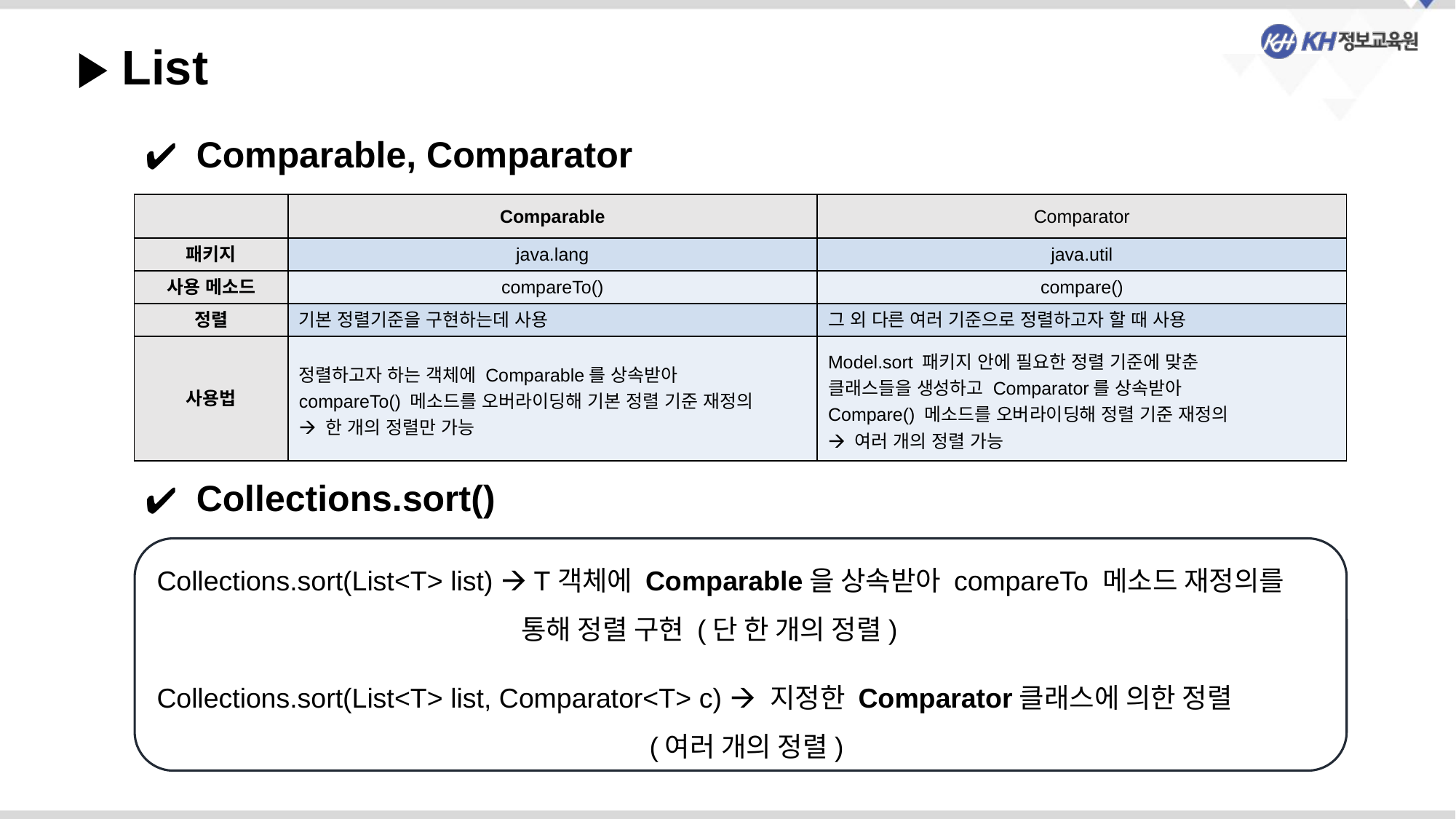

▶ List
 Comparable, Comparator
|  | Comparable | Comparator |
| --- | --- | --- |
| 패키지 | java.lang | java.util |
| 사용 메소드 | compareTo() | compare() |
| 정렬 | 기본 정렬기준을 구현하는데 사용 | 그 외 다른 여러 기준으로 정렬하고자 할 때 사용 |
| 사용법 | 정렬하고자 하는 객체에 Comparable를 상속받아 compareTo() 메소드를 오버라이딩해 기본 정렬 기준 재정의 🡪 한 개의 정렬만 가능 | Model.sort 패키지 안에 필요한 정렬 기준에 맞춘 클래스들을 생성하고 Comparator를 상속받아 Compare() 메소드를 오버라이딩해 정렬 기준 재정의 🡪 여러 개의 정렬 가능 |
 Collections.sort()
Collections.sort(List<T> list) 🡪 T객체에 Comparable을 상속받아 compareTo 메소드 재정의를 			      통해 정렬 구현 (단 한 개의 정렬)

Collections.sort(List<T> list, Comparator<T> c) 🡪 지정한 Comparator클래스에 의한 정렬 				          	        (여러 개의 정렬)